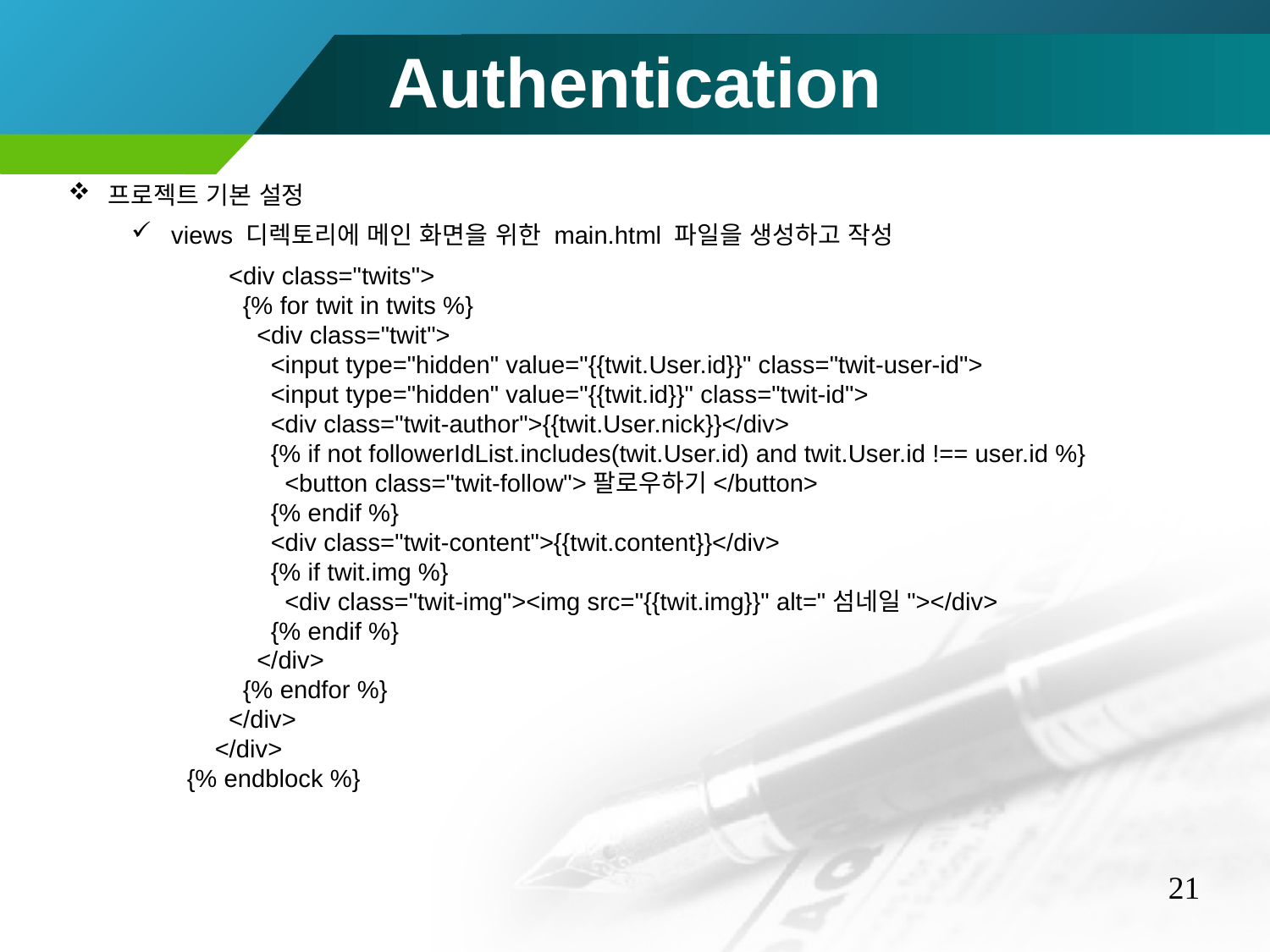

Authentication
프로젝트 기본 설정
views 디렉토리에 메인 화면을 위한 main.html 파일을 생성하고 작성
      <div class="twits">
        {% for twit in twits %}
          <div class="twit">
            <input type="hidden" value="{{twit.User.id}}" class="twit-user-id">
            <input type="hidden" value="{{twit.id}}" class="twit-id">
            <div class="twit-author">{{twit.User.nick}}</div>
            {% if not followerIdList.includes(twit.User.id) and twit.User.id !== user.id %}
              <button class="twit-follow">팔로우하기</button>
            {% endif %}
            <div class="twit-content">{{twit.content}}</div>
            {% if twit.img %}
              <div class="twit-img"><img src="{{twit.img}}" alt="섬네일"></div>
            {% endif %}
          </div>
        {% endfor %}
      </div>
    </div>
{% endblock %}

21